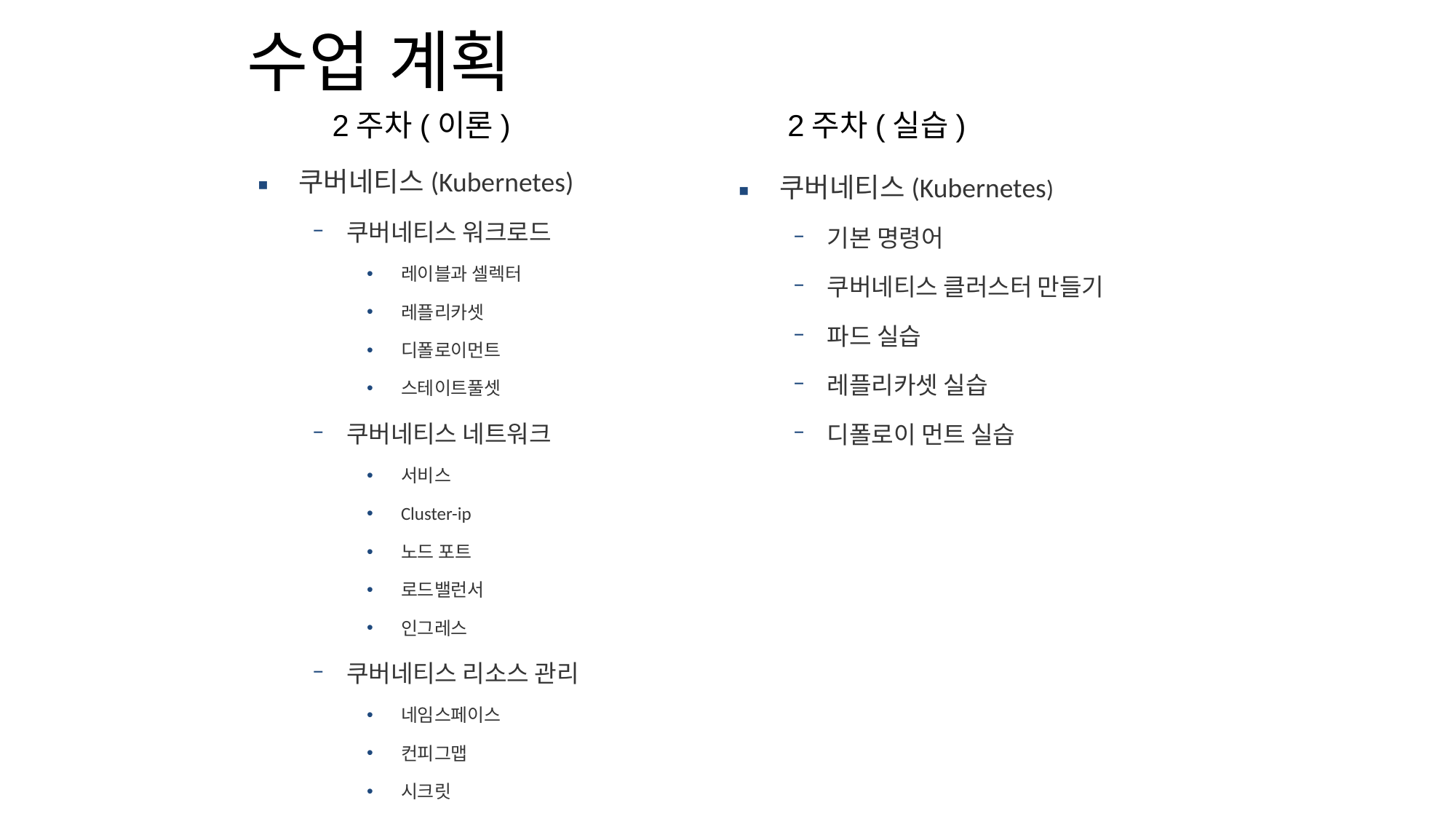

# 수업 계획
2주차(이론)
2주차(실습)
쿠버네티스(Kubernetes)
쿠버네티스 워크로드
레이블과 셀렉터
레플리카셋
디폴로이먼트
스테이트풀셋
쿠버네티스 네트워크
서비스
Cluster-ip
노드 포트
로드밸런서
인그레스
쿠버네티스 리소스 관리
네임스페이스
컨피그맵
시크릿

쿠버네티스(Kubernetes)
기본 명령어
쿠버네티스 클러스터 만들기
파드 실습
레플리카셋 실습
디폴로이 먼트 실습